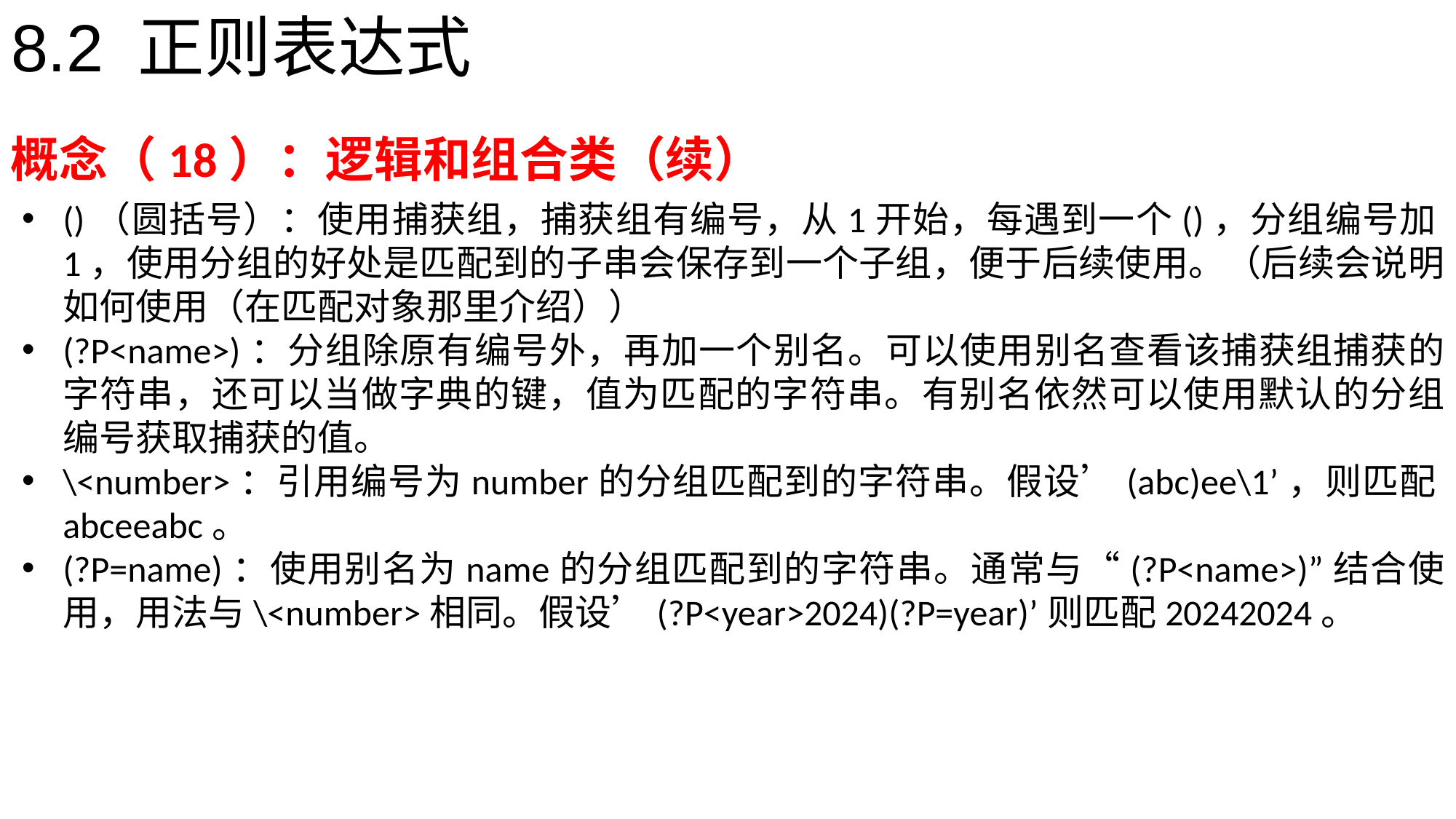

# 8.2 正则表达式
概念（18）：逻辑和组合类（续）
()（圆括号）：使用捕获组，捕获组有编号，从1开始，每遇到一个()，分组编号加1，使用分组的好处是匹配到的子串会保存到一个子组，便于后续使用。（后续会说明如何使用（在匹配对象那里介绍））
(?P<name>)：分组除原有编号外，再加一个别名。可以使用别名查看该捕获组捕获的字符串，还可以当做字典的键，值为匹配的字符串。有别名依然可以使用默认的分组编号获取捕获的值。
\<number>：引用编号为number的分组匹配到的字符串。假设’(abc)ee\1’，则匹配abceeabc。
(?P=name)：使用别名为name的分组匹配到的字符串。通常与“(?P<name>)”结合使用，用法与\<number>相同。假设’(?P<year>2024)(?P=year)’则匹配20242024。